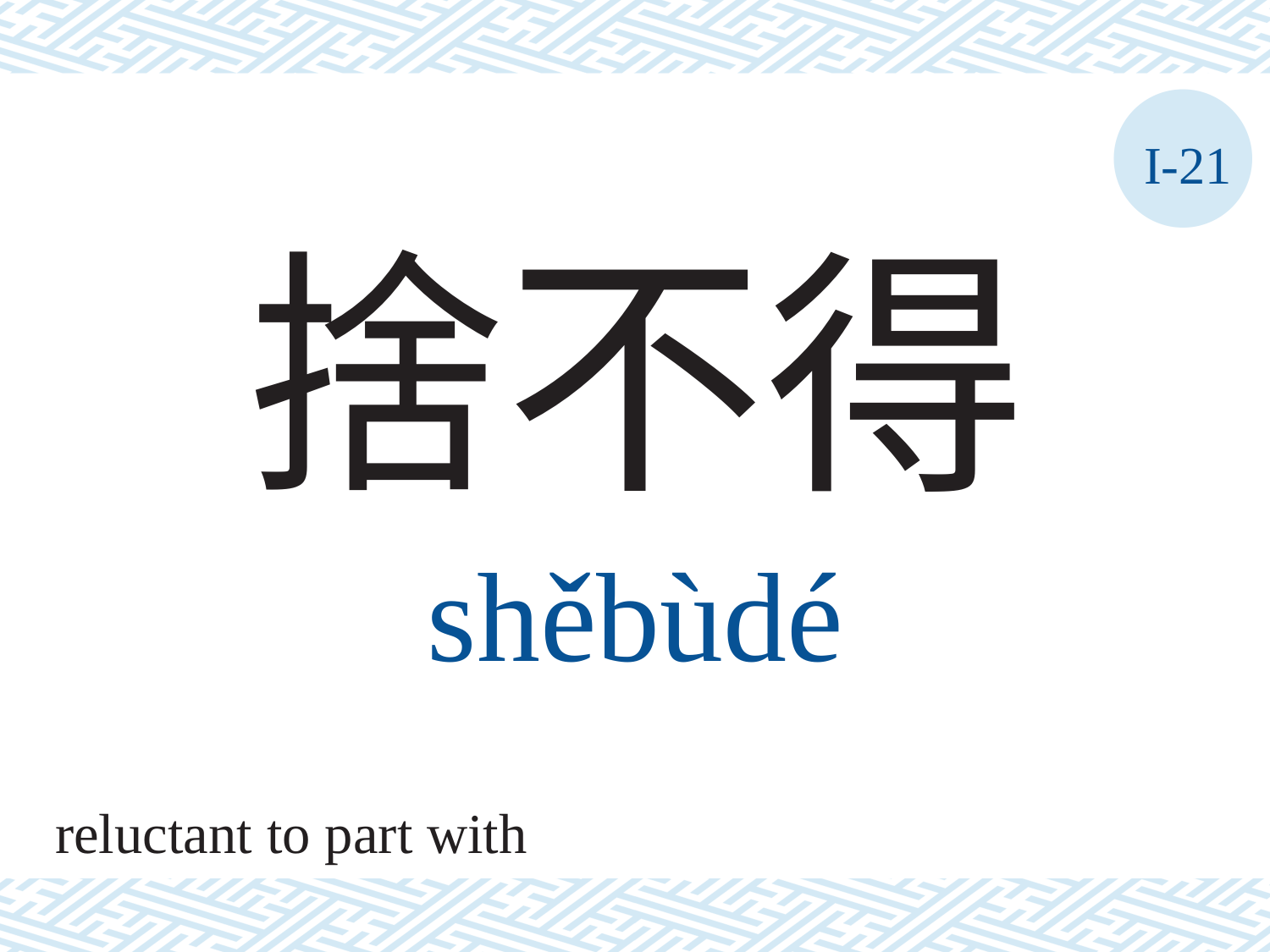

I-21
捨不得
shěbùdé
reluctant to part with